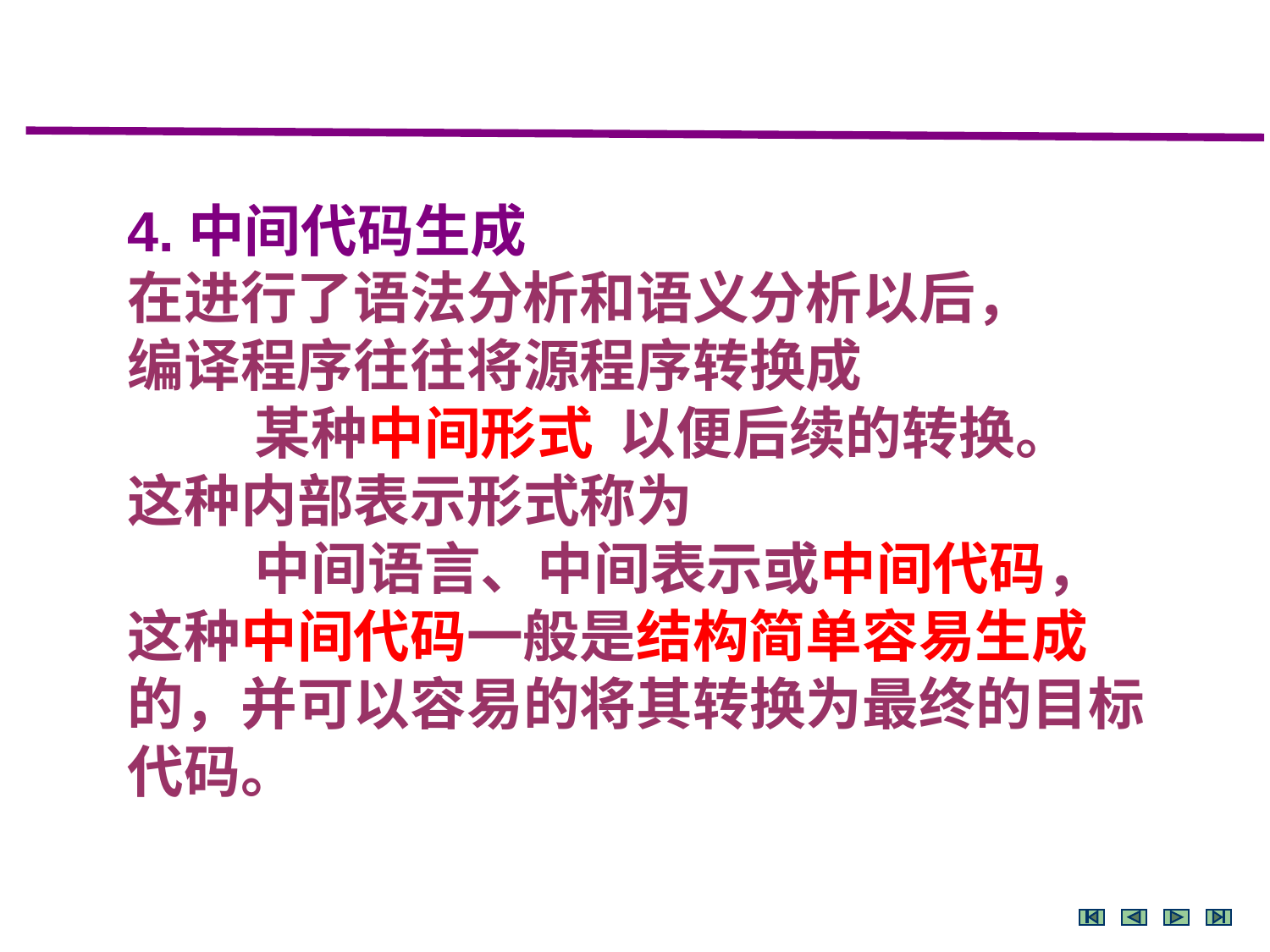

4.中间代码生成
在进行了语法分析和语义分析以后，
编译程序往往将源程序转换成
	某种中间形式  以便后续的转换。
这种内部表示形式称为
	中间语言、中间表示或中间代码，
这种中间代码一般是结构简单容易生成的，并可以容易的将其转换为最终的目标代码。